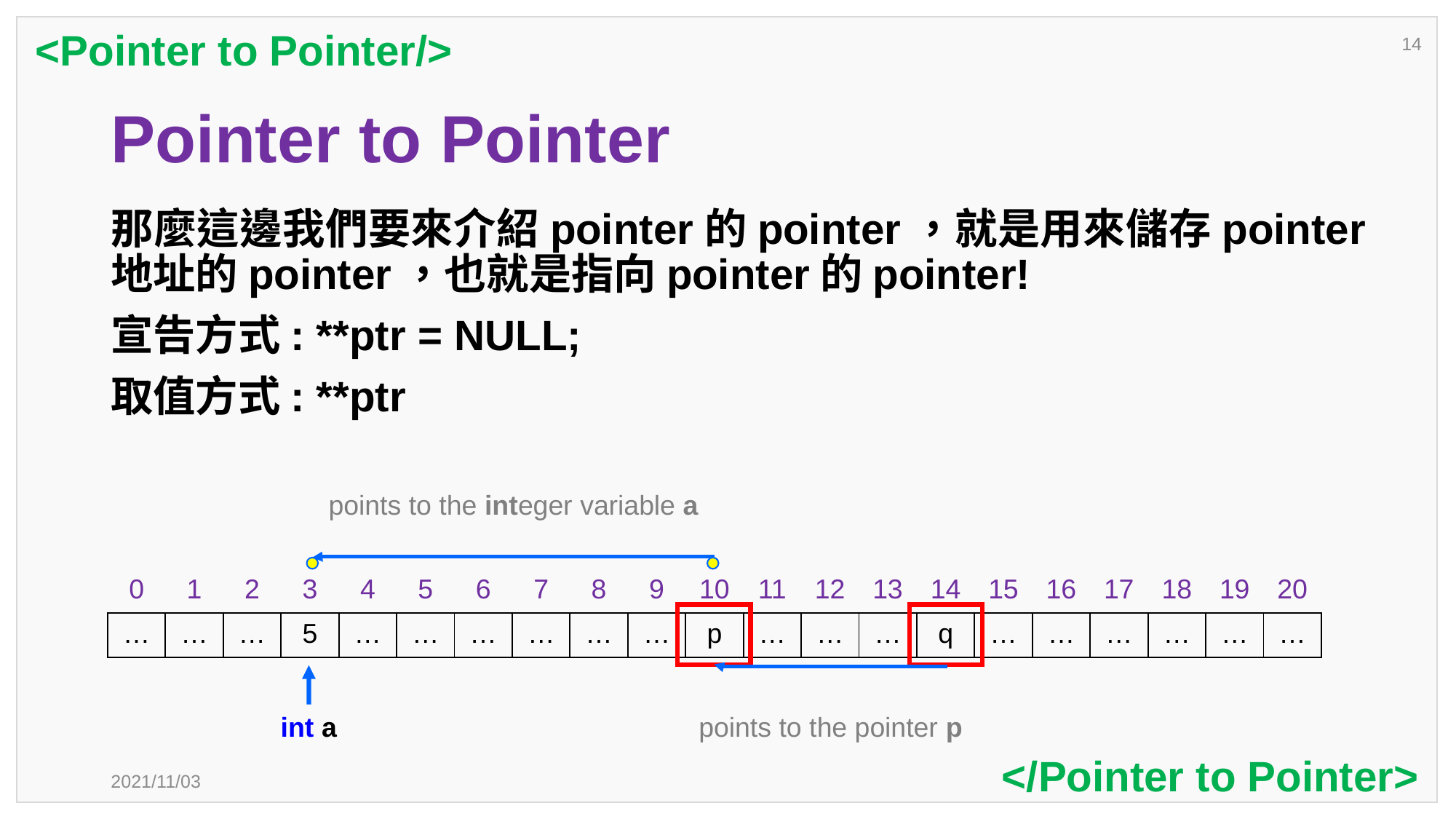

<Pointer to Pointer/>
14
# Pointer to Pointer
那麼這邊我們要來介紹pointer的pointer，就是用來儲存pointer地址的pointer，也就是指向pointer的pointer!
宣告方式: **ptr = NULL;
取值方式: **ptr
points to the integer variable a

| 0 | 1 | 2 | 3 | 4 | 5 | 6 | 7 | 8 | 9 | 10 | 11 | 12 | 13 | 14 | 15 | 16 | 17 | 18 | 19 | 20 |
| --- | --- | --- | --- | --- | --- | --- | --- | --- | --- | --- | --- | --- | --- | --- | --- | --- | --- | --- | --- | --- |
| … | … | … | 5 | … | … | … | … | … | … | p | … | … | … | q | … | … | … | … | … | … |

points to the pointer p
int a
</Pointer to Pointer>
2021/11/03